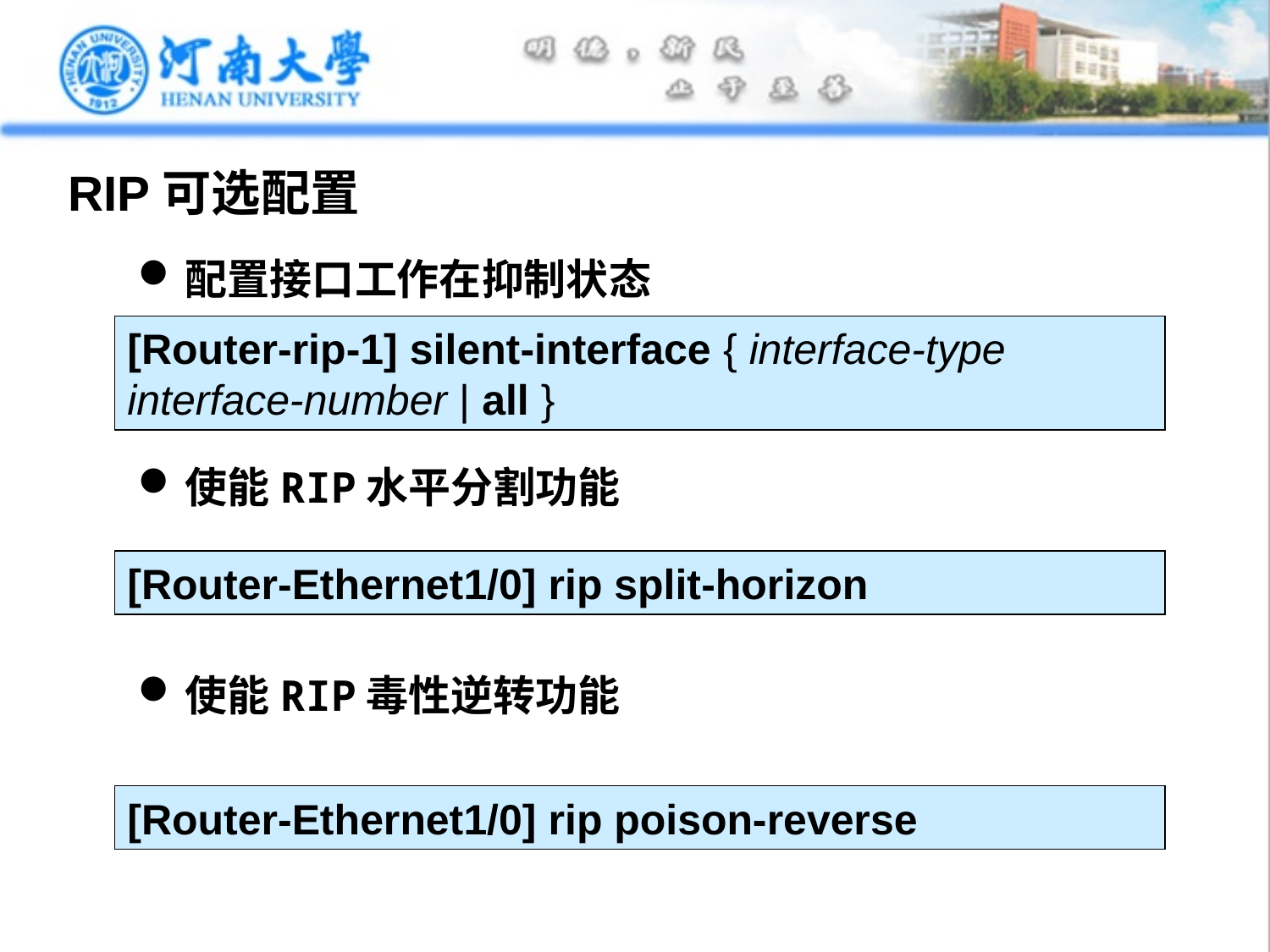

# RIP可选配置
配置接口工作在抑制状态

使能RIP水平分割功能

使能RIP毒性逆转功能
[Router-rip-1] silent-interface { interface-type interface-number | all }
[Router-Ethernet1/0] rip split-horizon
[Router-Ethernet1/0] rip poison-reverse